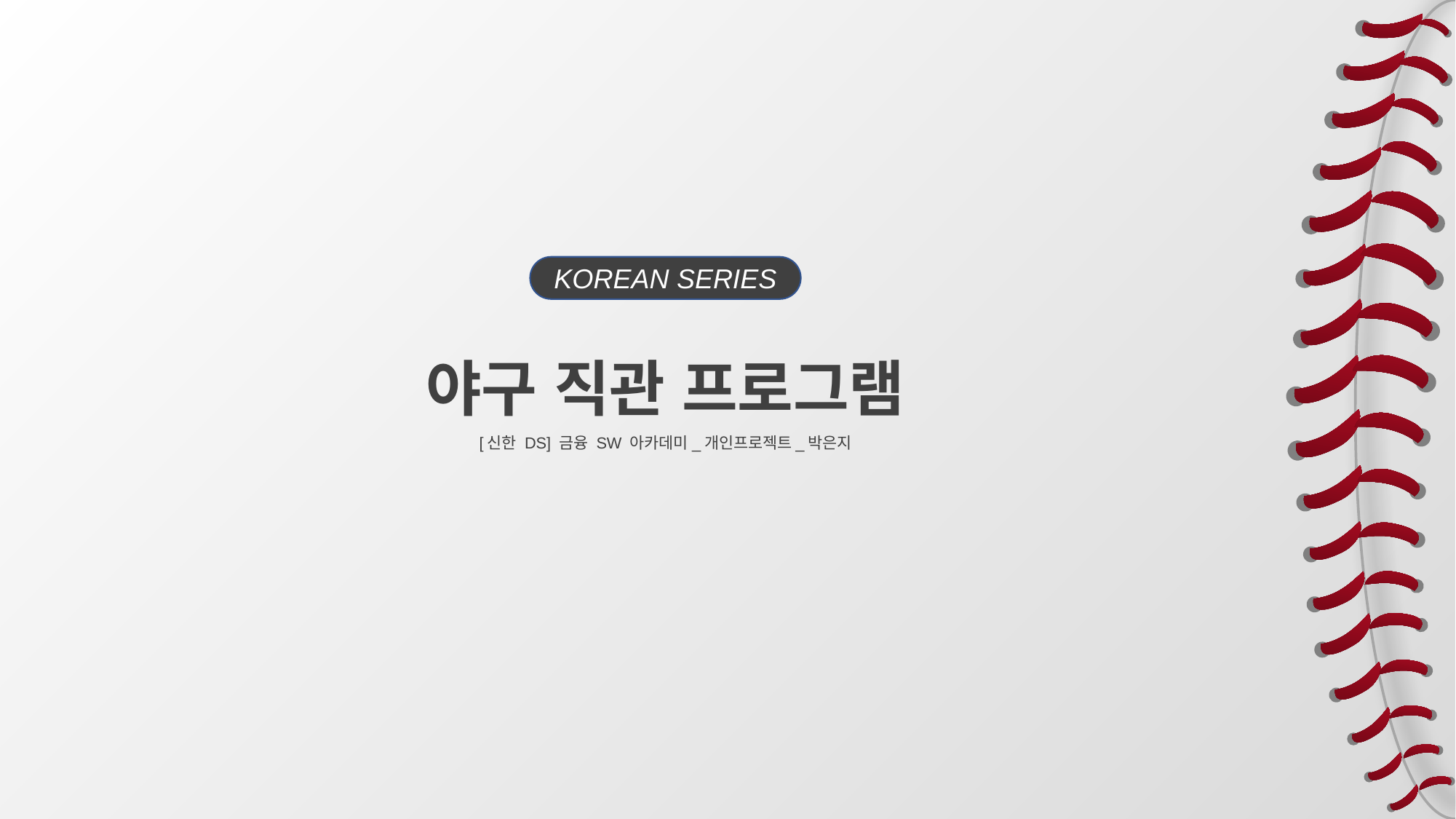

야구 직관 프로그램
[신한 DS] 금융 SW 아카데미_개인프로젝트_박은지